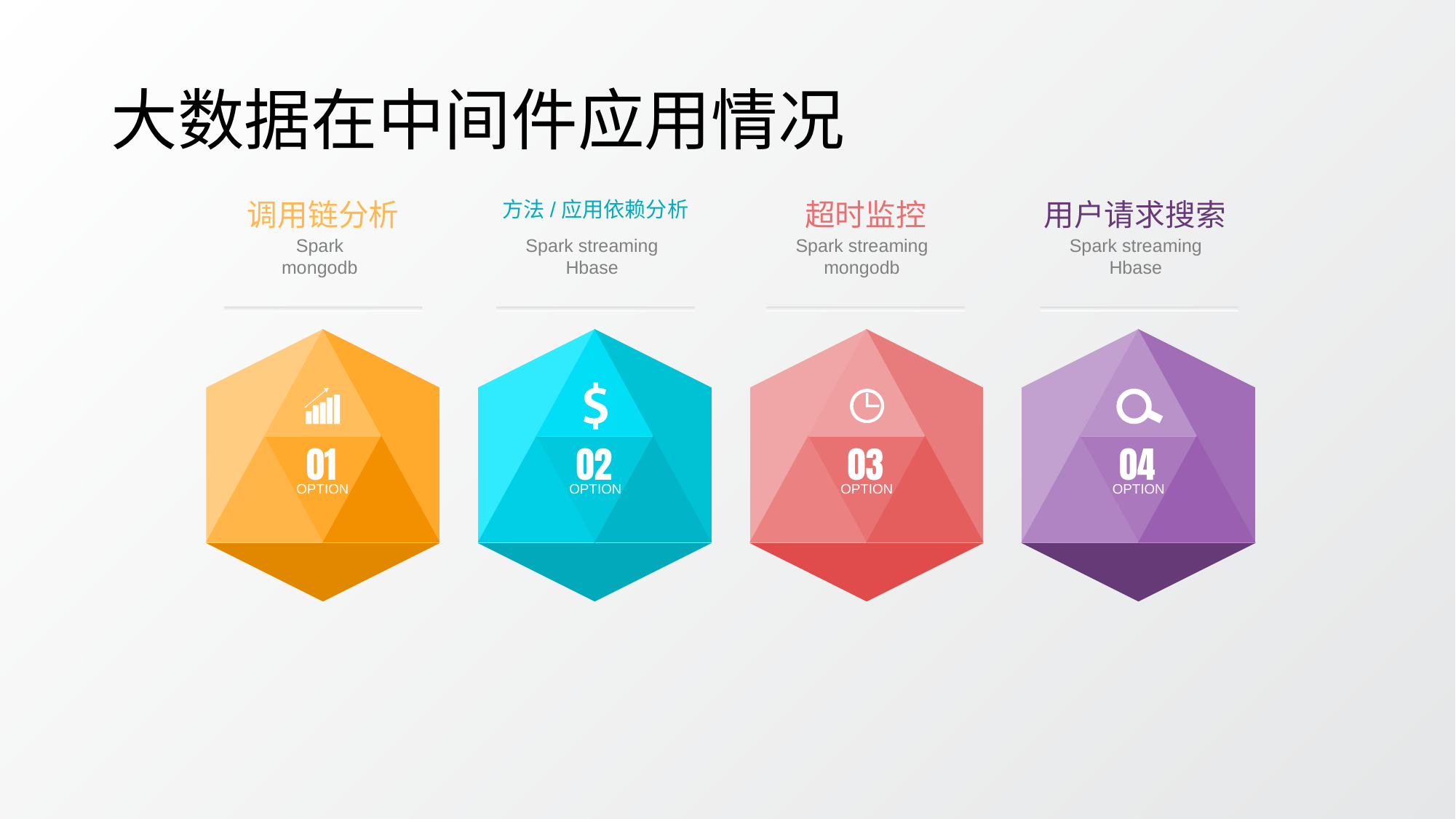

# 大数据在中间件应用情况
调用链分析
Spark
mongodb
方法/应用依赖分析
Spark streaming
Hbase
超时监控
Spark streaming
mongodb
用户请求搜索
Spark streaming
Hbase

01
OPTION
02
OPTION
03
OPTION
04
OPTION